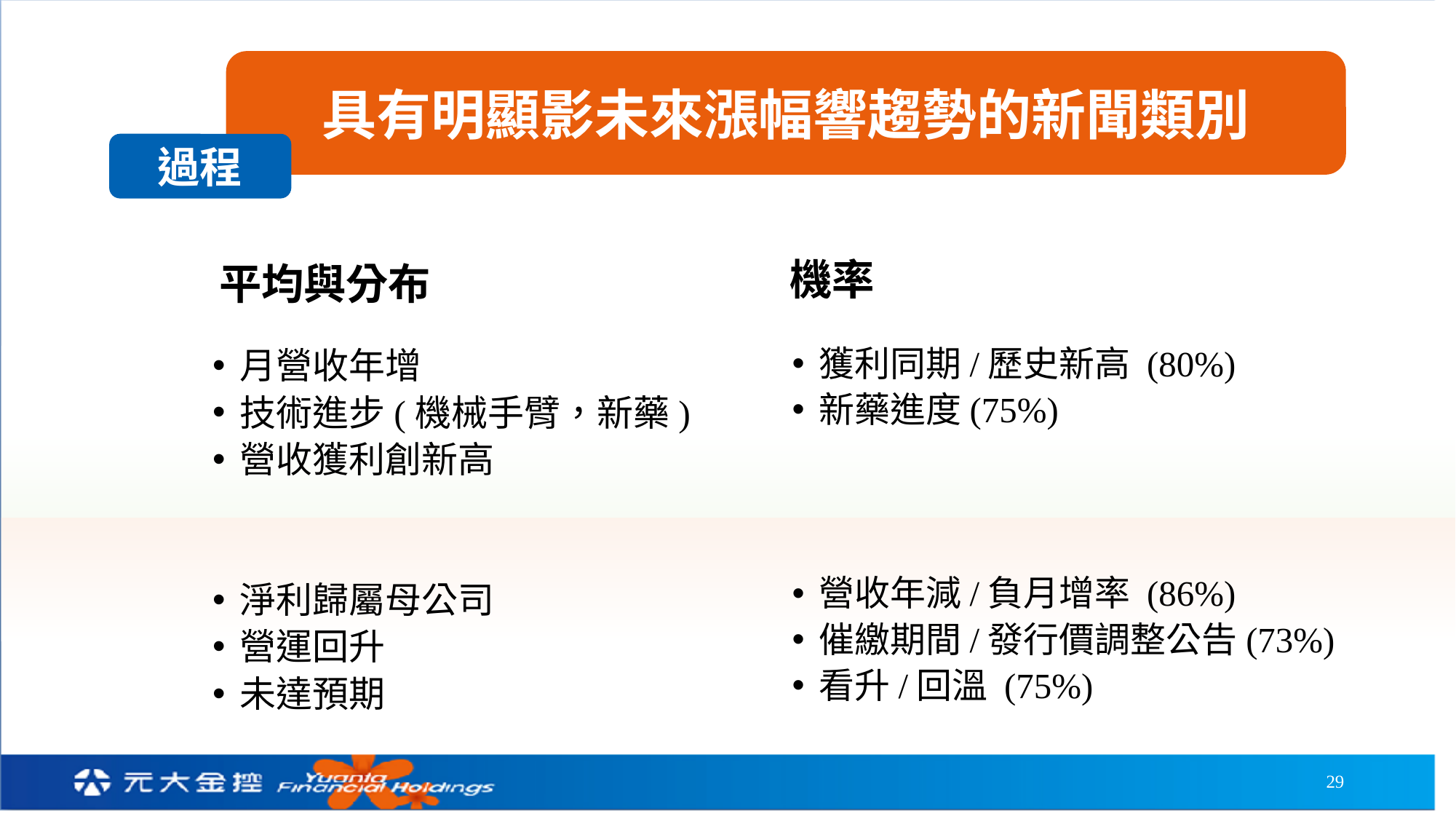

具有明顯影未來漲幅響趨勢的新聞類別
過程
機率
平均與分布
獲利同期/歷史新高 (80%)
新藥進度(75%)

營收年減/負月增率 (86%)
催繳期間/發行價調整公告(73%)
看升/回溫 (75%)

月營收年增
技術進步(機械手臂，新藥)
營收獲利創新高

淨利歸屬母公司
營運回升
未達預期

29